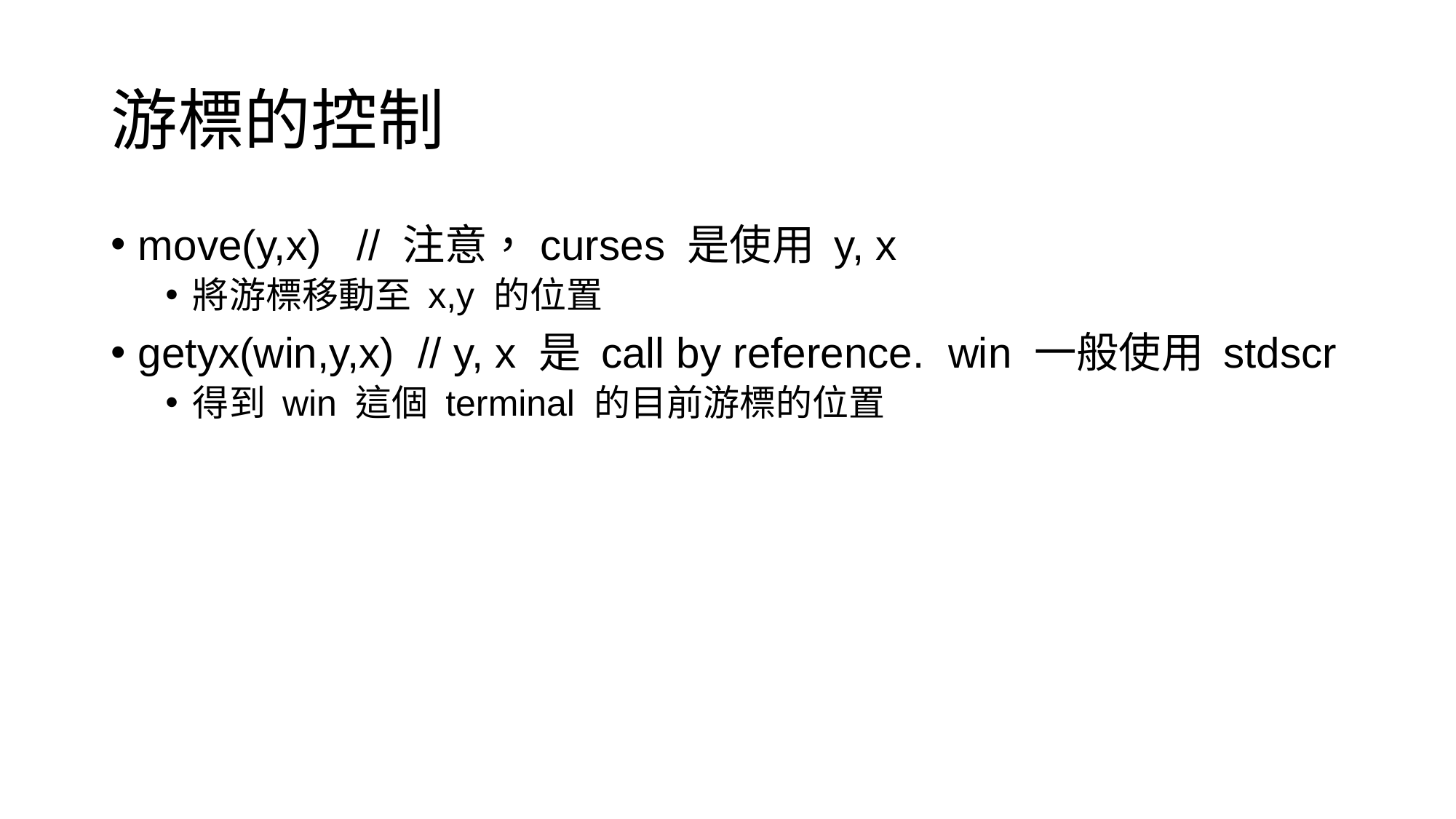

# 游標的控制
move(y,x)   // 注意，curses 是使用 y, x
將游標移動至 x,y 的位置
getyx(win,y,x)  // y, x 是 call by reference.  win 一般使用 stdscr
得到 win 這個 terminal 的目前游標的位置